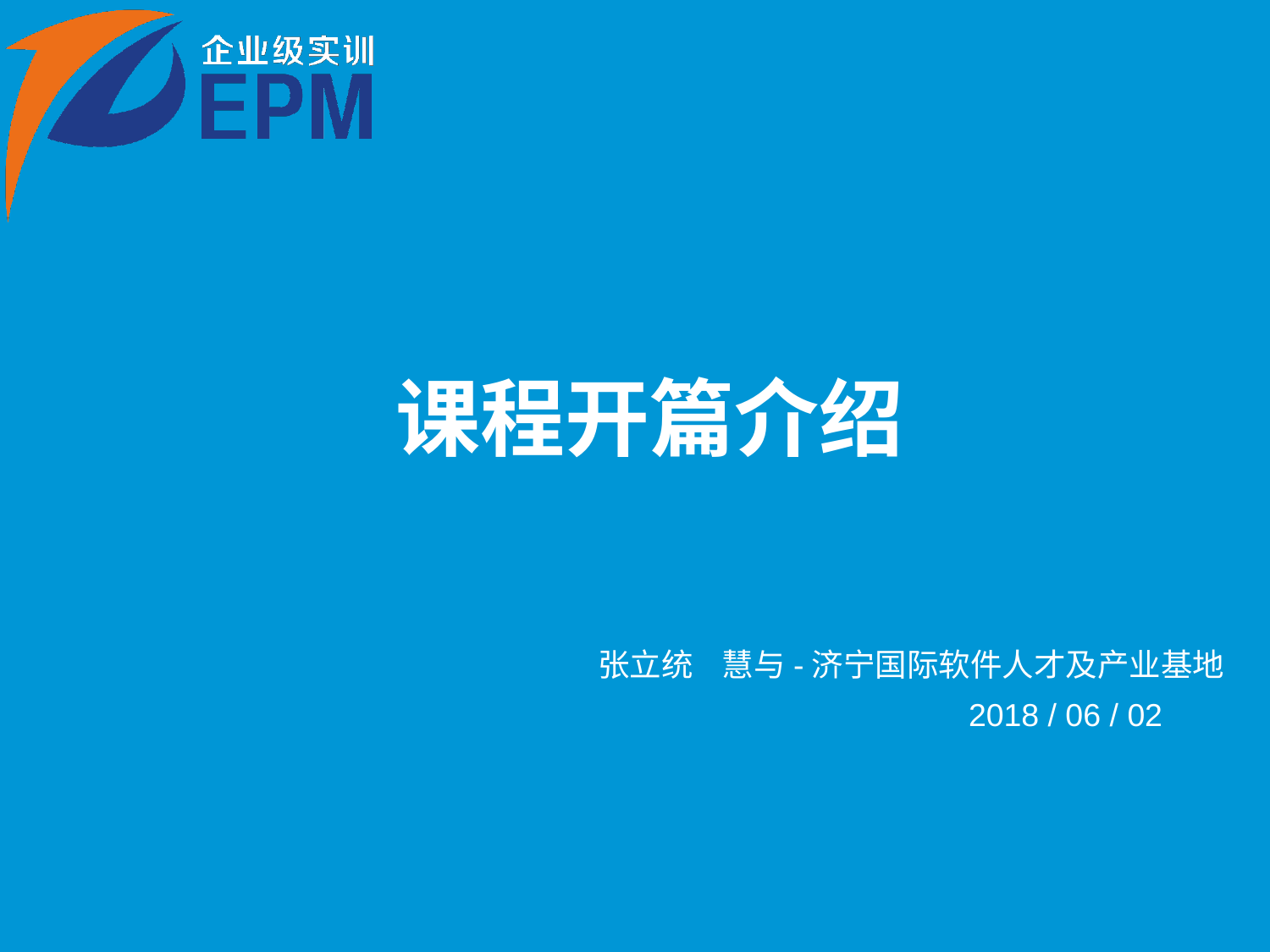

# 课程开篇介绍
张立统    慧与-济宁国际软件人才及产业基地
2018 / 06 / 02